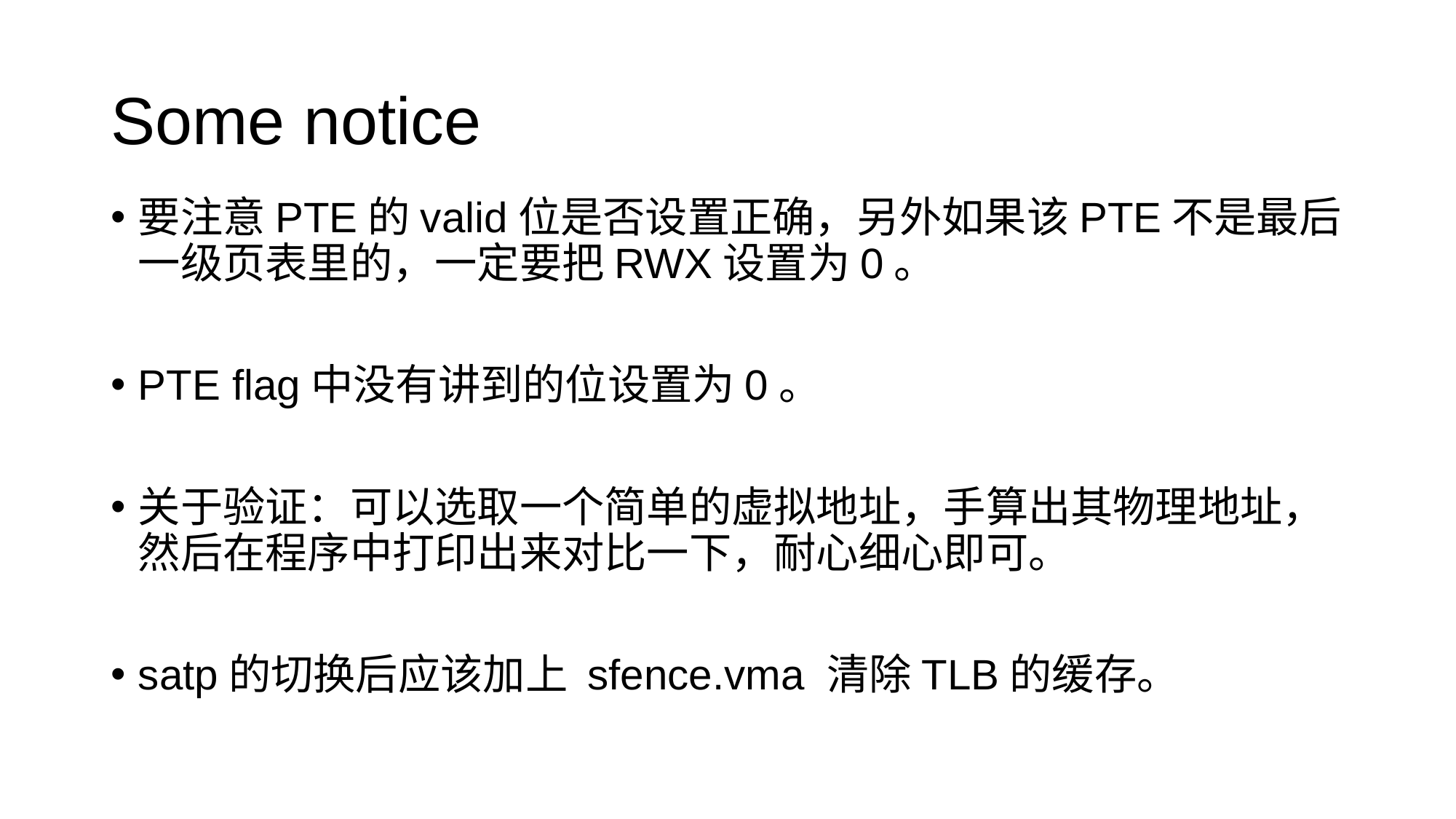

# Some notice
要注意PTE的valid位是否设置正确，另外如果该PTE不是最后一级页表里的，一定要把RWX设置为0。

PTE flag中没有讲到的位设置为0。

关于验证：可以选取一个简单的虚拟地址，手算出其物理地址，然后在程序中打印出来对比一下，耐心细心即可。

satp的切换后应该加上 sfence.vma 清除TLB的缓存。